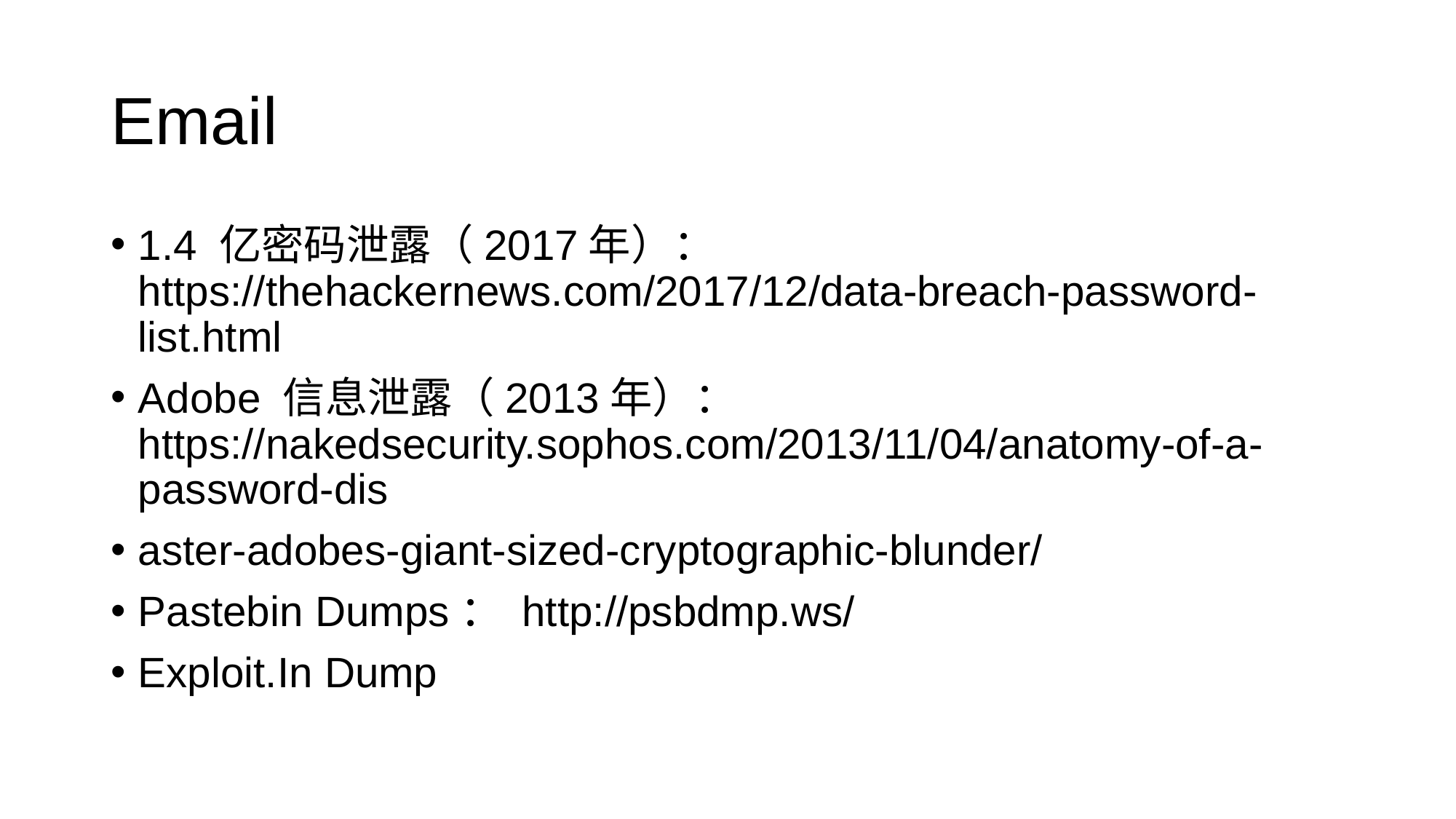

# Email
1.4 亿密码泄露（2017年）： https://thehackernews.com/2017/12/data-breach-password-list.html
Adobe 信息泄露（2013年）： https://nakedsecurity.sophos.com/2013/11/04/anatomy-of-a-password-dis
aster-adobes-giant-sized-cryptographic-blunder/
Pastebin Dumps： http://psbdmp.ws/
Exploit.In Dump